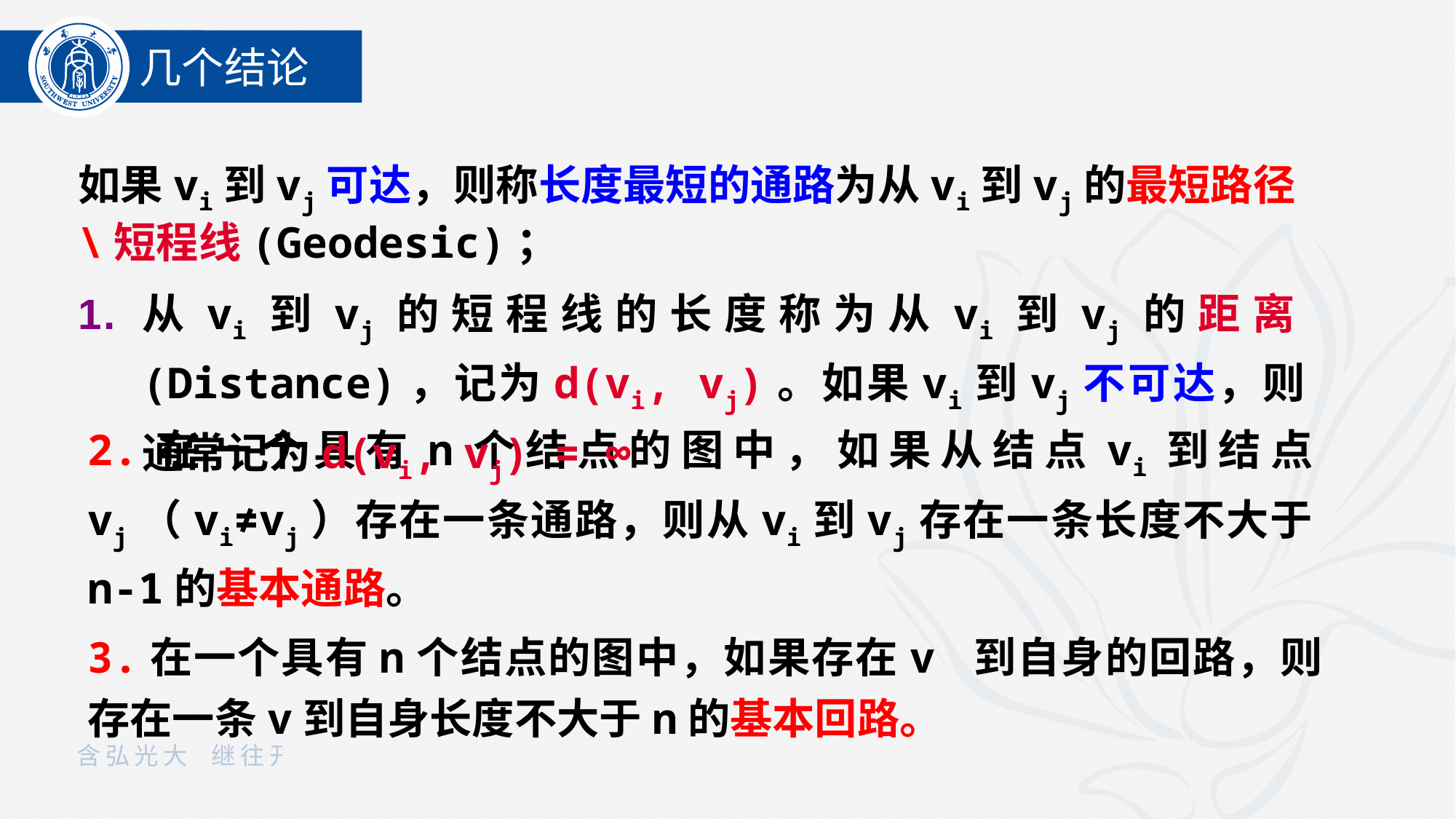

几个结论
如果vi到vj可达，则称长度最短的通路为从vi到vj的最短路径\短程线(Geodesic)；
从vi到vj的短程线的长度称为从vi到vj的距离(Distance)，记为d(vi, vj)。如果vi到vj不可达，则通常记为d(vi, vj) = ∞
2.在一个具有n个结点的图中，如果从结点vi到结点vj（vi≠vj）存在一条通路，则从vi到vj存在一条长度不大于n-1的基本通路。
3.在一个具有n个结点的图中，如果存在v 到自身的回路，则存在一条v到自身长度不大于n的基本回路。